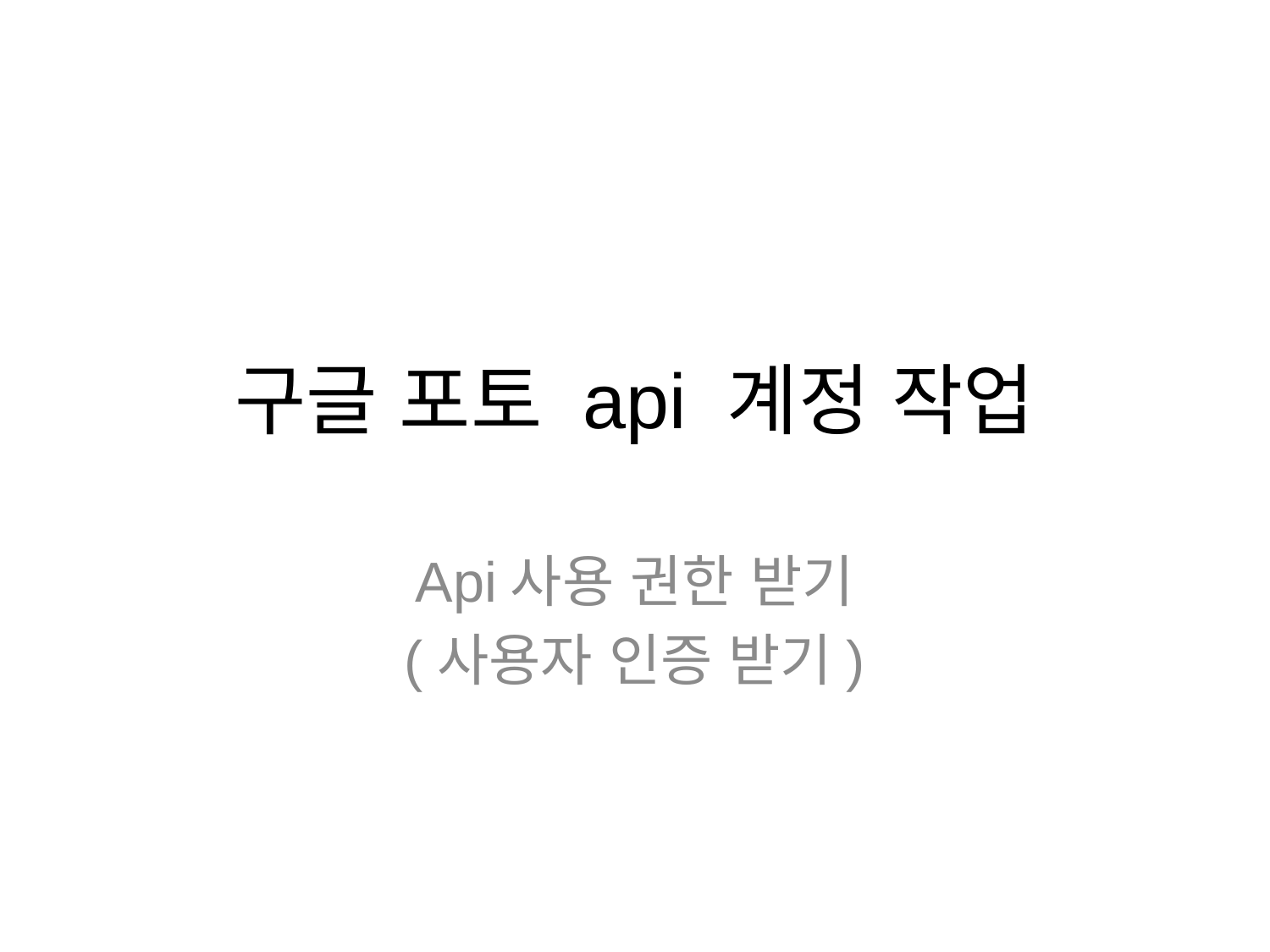

# 구글 포토 api 계정 작업
Api사용 권한 받기
(사용자 인증 받기)